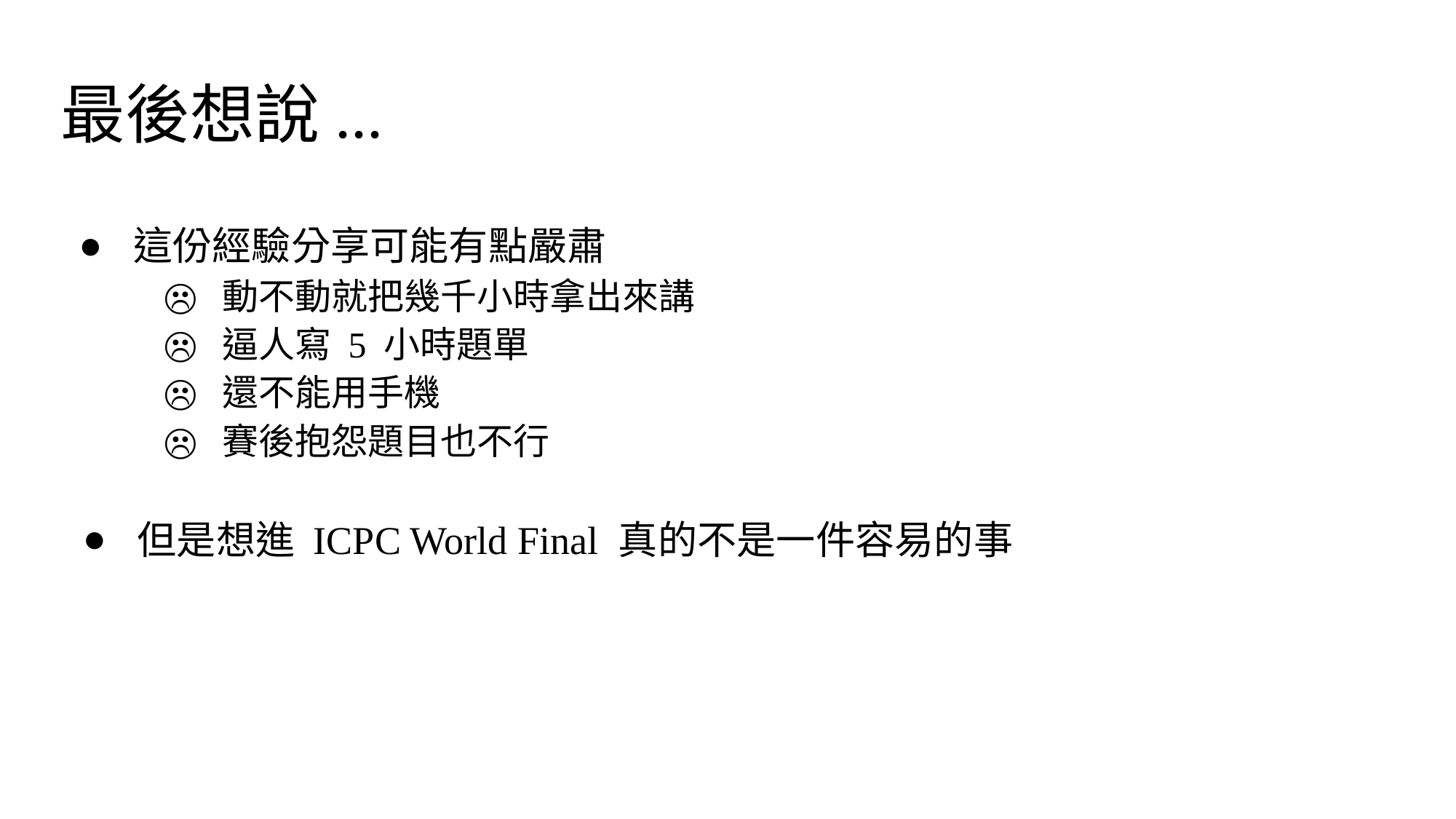

# 最後想說...
這份經驗分享可能有點嚴肅
 ☹  動不動就把幾千小時拿出來講
 ☹  逼人寫 5 小時題單
 ☹  還不能用手機
 ☹  賽後抱怨題目也不行

但是想進 ICPC World Final 真的不是一件容易的事